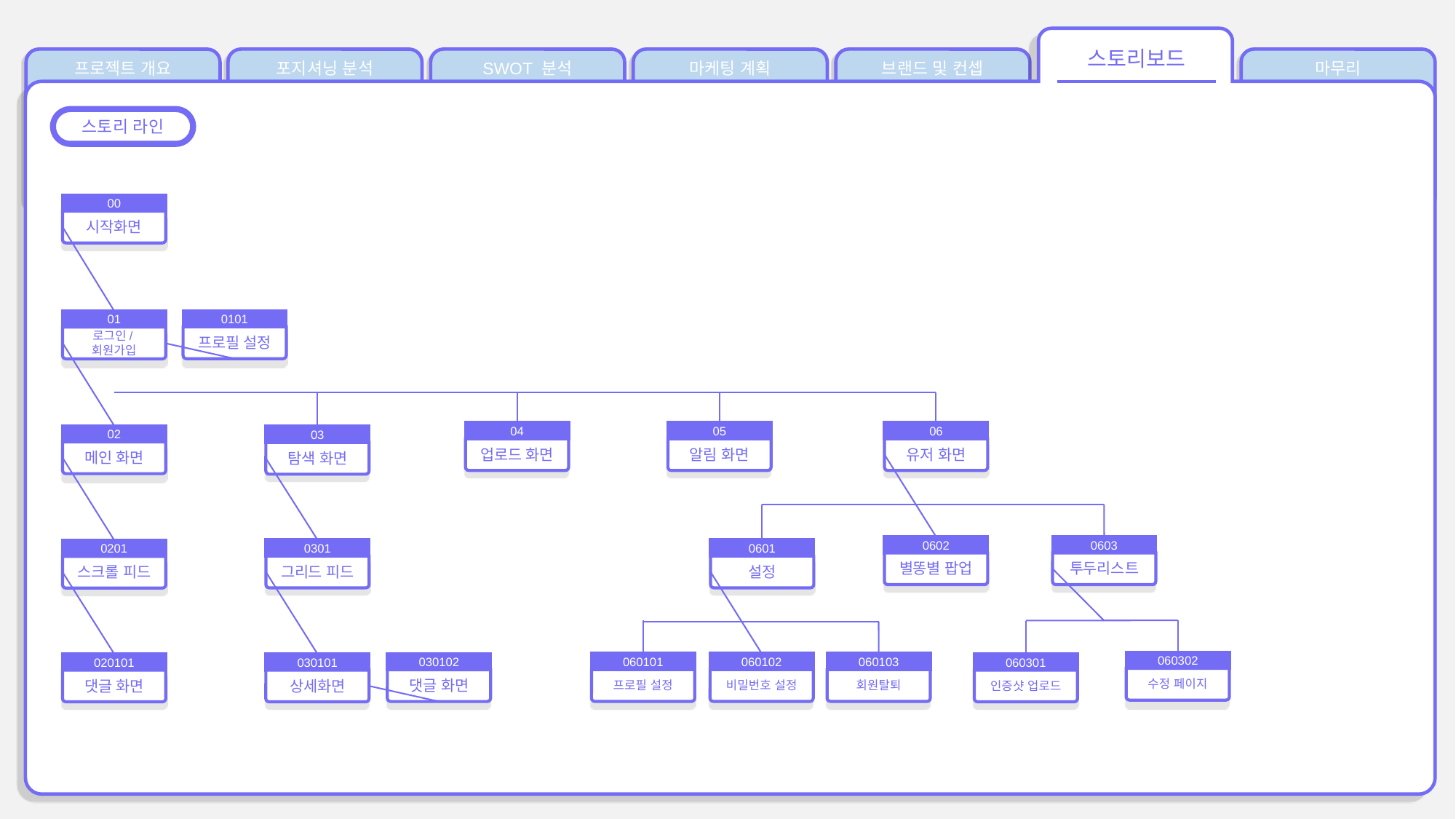

스토리보드
프로젝트 개요
포지셔닝 분석
SWOT 분석
마케팅 계획
브랜드 및 컨셉
마무리
스토리 라인
00
시작화면
0101
프로필 설정
01
로그인/회원가입
04
업로드 화면
05
알림 화면
06
유저 화면
02
메인 화면
03
탐색 화면
0602
별똥별 팝업
0603
투두리스트
0601
설정
0301
그리드 피드
0201
스크롤 피드
060302
수정 페이지
060101
프로필 설정
060102
비밀번호 설정
060103
회원탈퇴
030102
댓글 화면
020101
댓글 화면
060301
인증샷 업로드
030101
상세화면